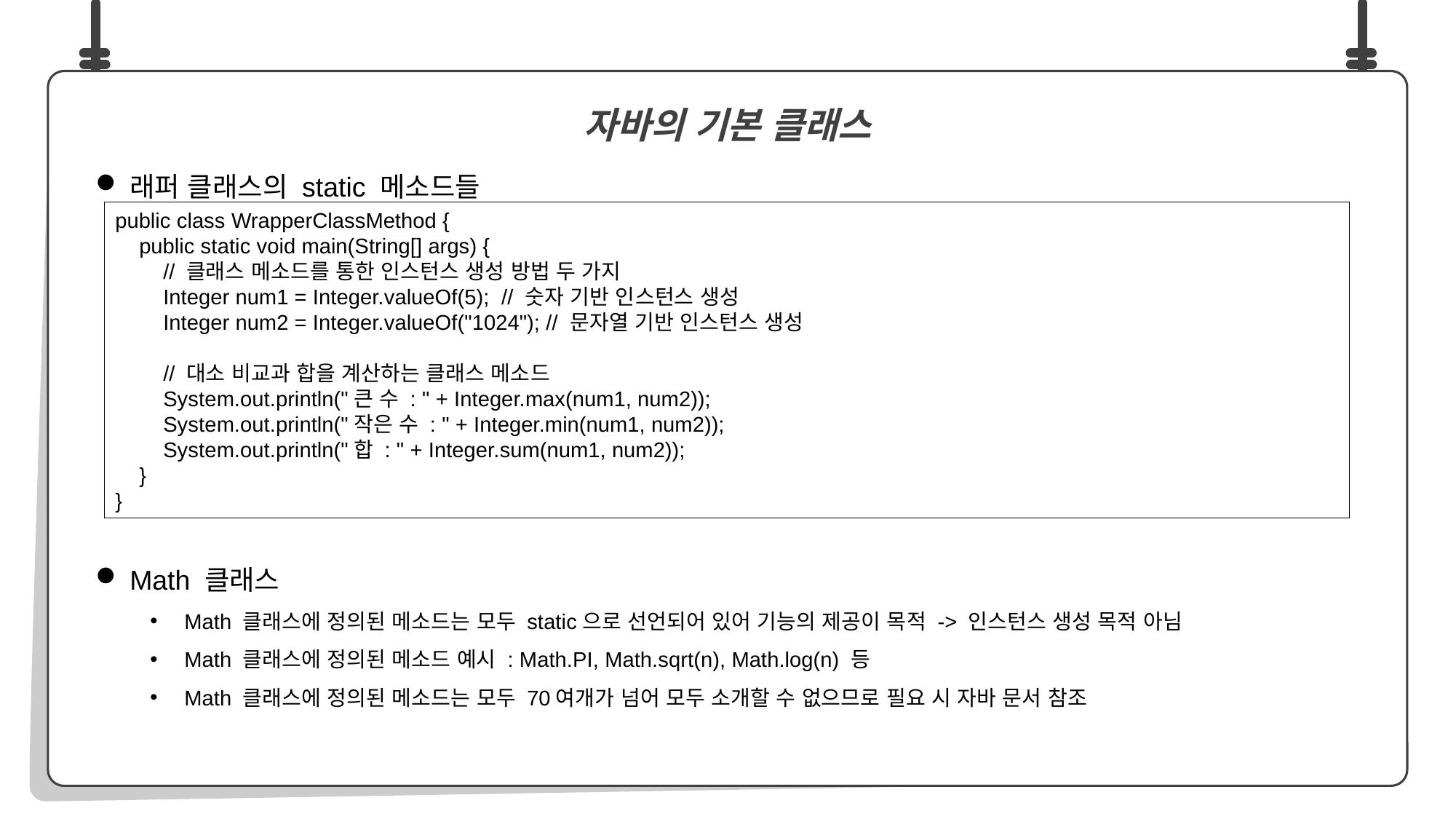

래퍼 클래스의 static 메소드들

Math 클래스
Math 클래스에 정의된 메소드는 모두 static으로 선언되어 있어 기능의 제공이 목적 -> 인스턴스 생성 목적 아님
Math 클래스에 정의된 메소드 예시 : Math.PI, Math.sqrt(n), Math.log(n) 등
Math 클래스에 정의된 메소드는 모두 70여개가 넘어 모두 소개할 수 없으므로 필요 시 자바 문서 참조

자바의 기본 클래스

public class WrapperClassMethod {
    public static void main(String[] args) {
        // 클래스 메소드를 통한 인스턴스 생성 방법 두 가지
        Integer num1 = Integer.valueOf(5);  // 숫자 기반 인스턴스 생성
        Integer num2 = Integer.valueOf("1024"); // 문자열 기반 인스턴스 생성

        // 대소 비교과 합을 계산하는 클래스 메소드
        System.out.println("큰 수 : " + Integer.max(num1, num2));
        System.out.println("작은 수 : " + Integer.min(num1, num2));
        System.out.println("합 : " + Integer.sum(num1, num2));
    }
}